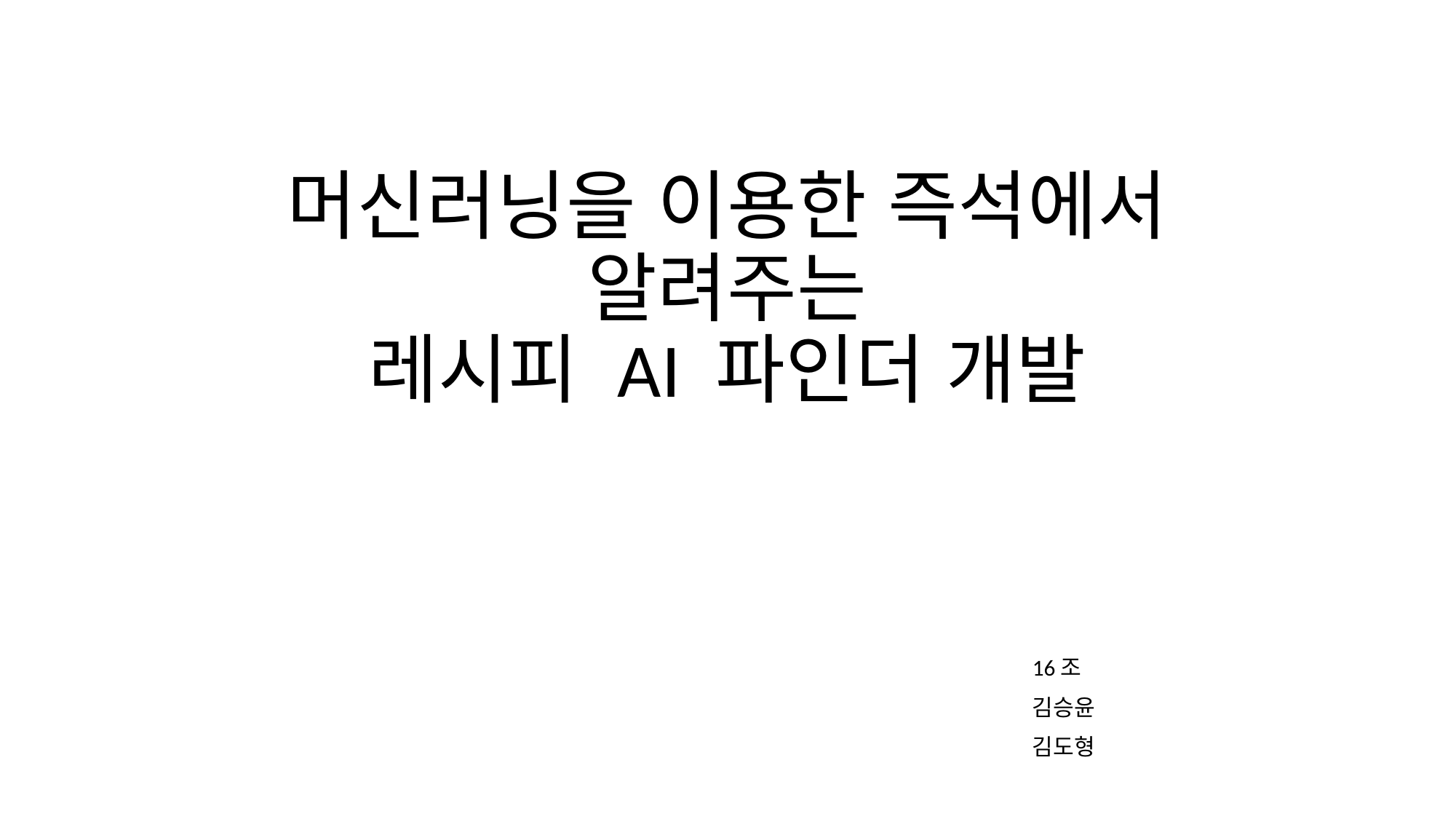

# 머신러닝을 이용한 즉석에서 알려주는 레시피 AI 파인더 개발
16조
김승윤
김도형